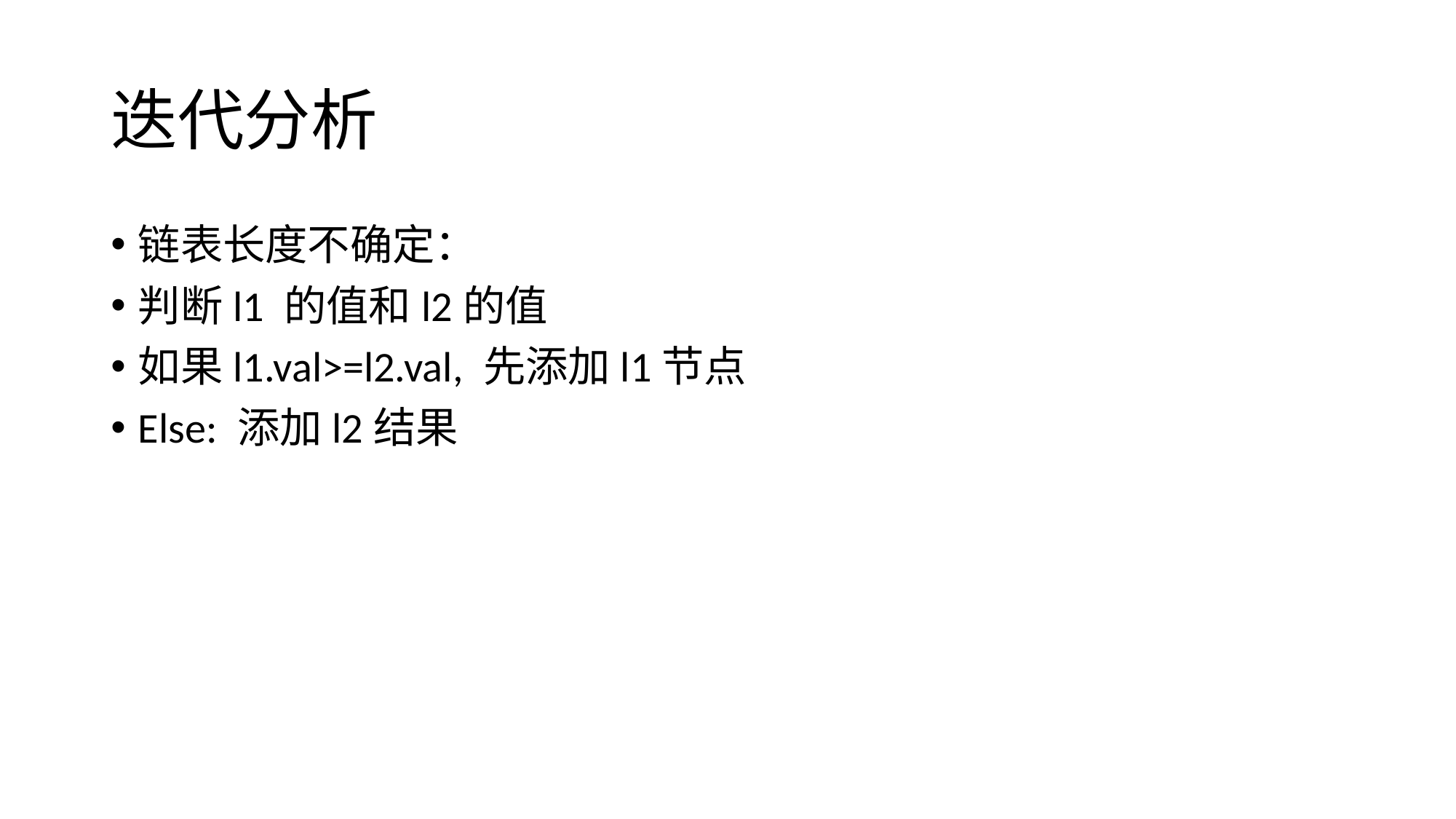

# 迭代分析
链表长度不确定：
判断l1 的值和l2的值
如果l1.val>=l2.val, 先添加l1节点
Else: 添加l2结果